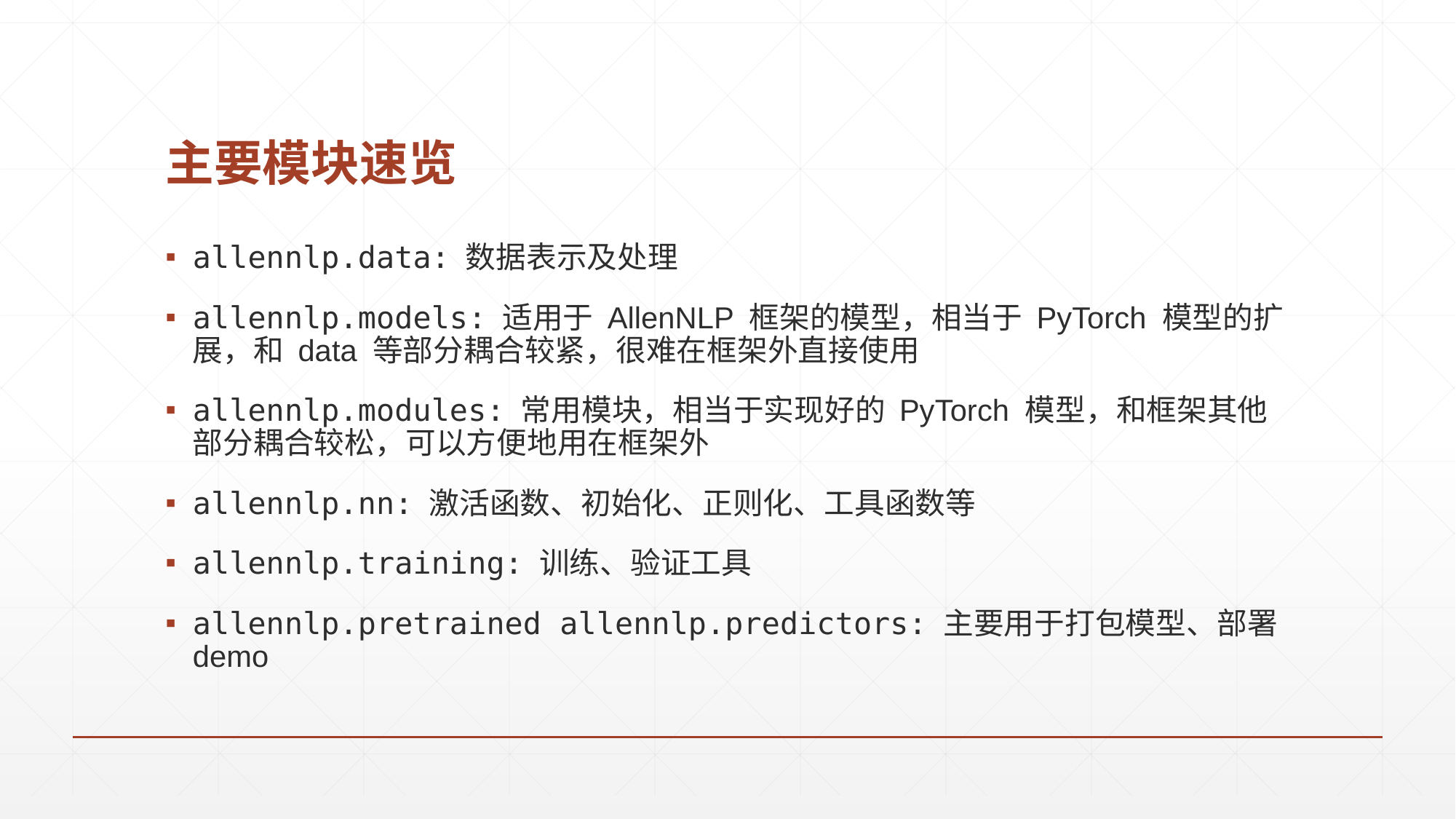

# 主要模块速览
allennlp.data: 数据表示及处理
allennlp.models: 适用于 AllenNLP 框架的模型，相当于 PyTorch 模型的扩展，和 data 等部分耦合较紧，很难在框架外直接使用
allennlp.modules: 常用模块，相当于实现好的 PyTorch 模型，和框架其他部分耦合较松，可以方便地用在框架外
allennlp.nn: 激活函数、初始化、正则化、工具函数等
allennlp.training: 训练、验证工具
allennlp.pretrained allennlp.predictors: 主要用于打包模型、部署 demo